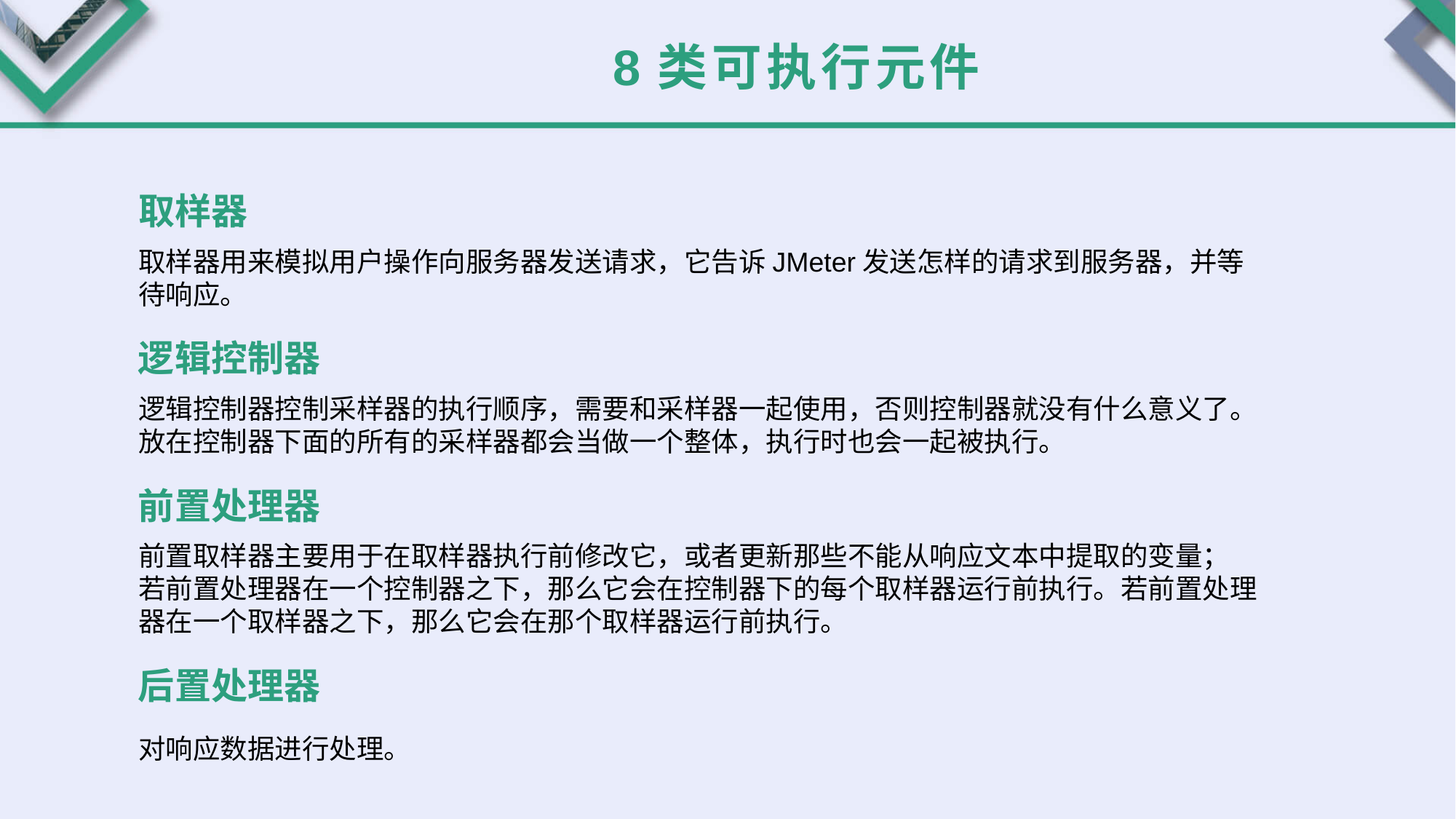

8类可执行元件
取样器
取样器用来模拟用户操作向服务器发送请求，它告诉JMeter发送怎样的请求到服务器，并等待响应。
逻辑控制器
逻辑控制器控制采样器的执行顺序，需要和采样器一起使用，否则控制器就没有什么意义了。放在控制器下面的所有的采样器都会当做一个整体，执行时也会一起被执行。
前置处理器
前置取样器主要用于在取样器执行前修改它，或者更新那些不能从响应文本中提取的变量；
若前置处理器在一个控制器之下，那么它会在控制器下的每个取样器运行前执行。若前置处理器在一个取样器之下，那么它会在那个取样器运行前执行。
后置处理器
对响应数据进行处理。